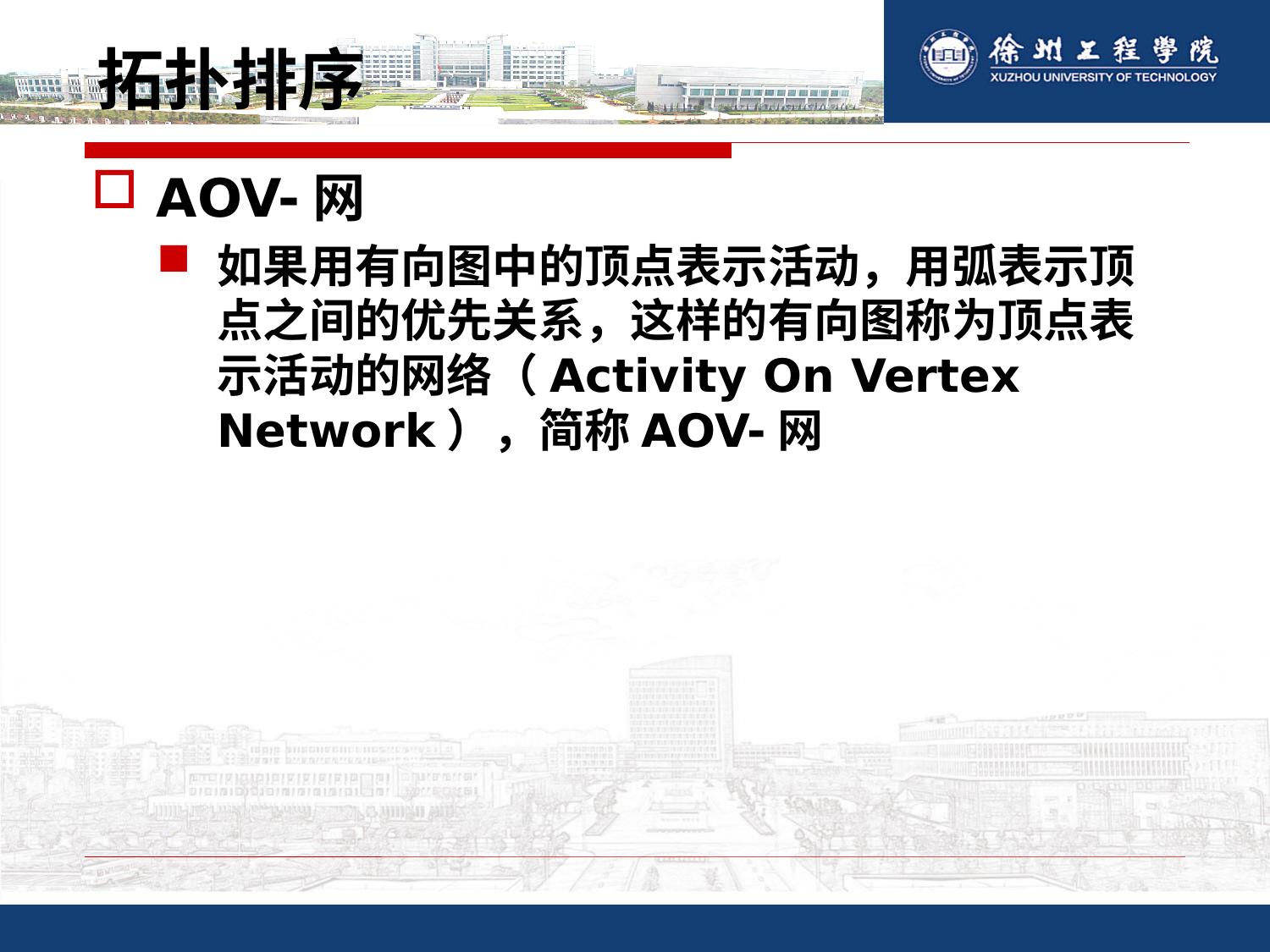

# 拓扑排序
AOV-网
如果用有向图中的顶点表示活动，用弧表示顶点之间的优先关系，这样的有向图称为顶点表示活动的网络（Activity On Vertex Network），简称AOV-网